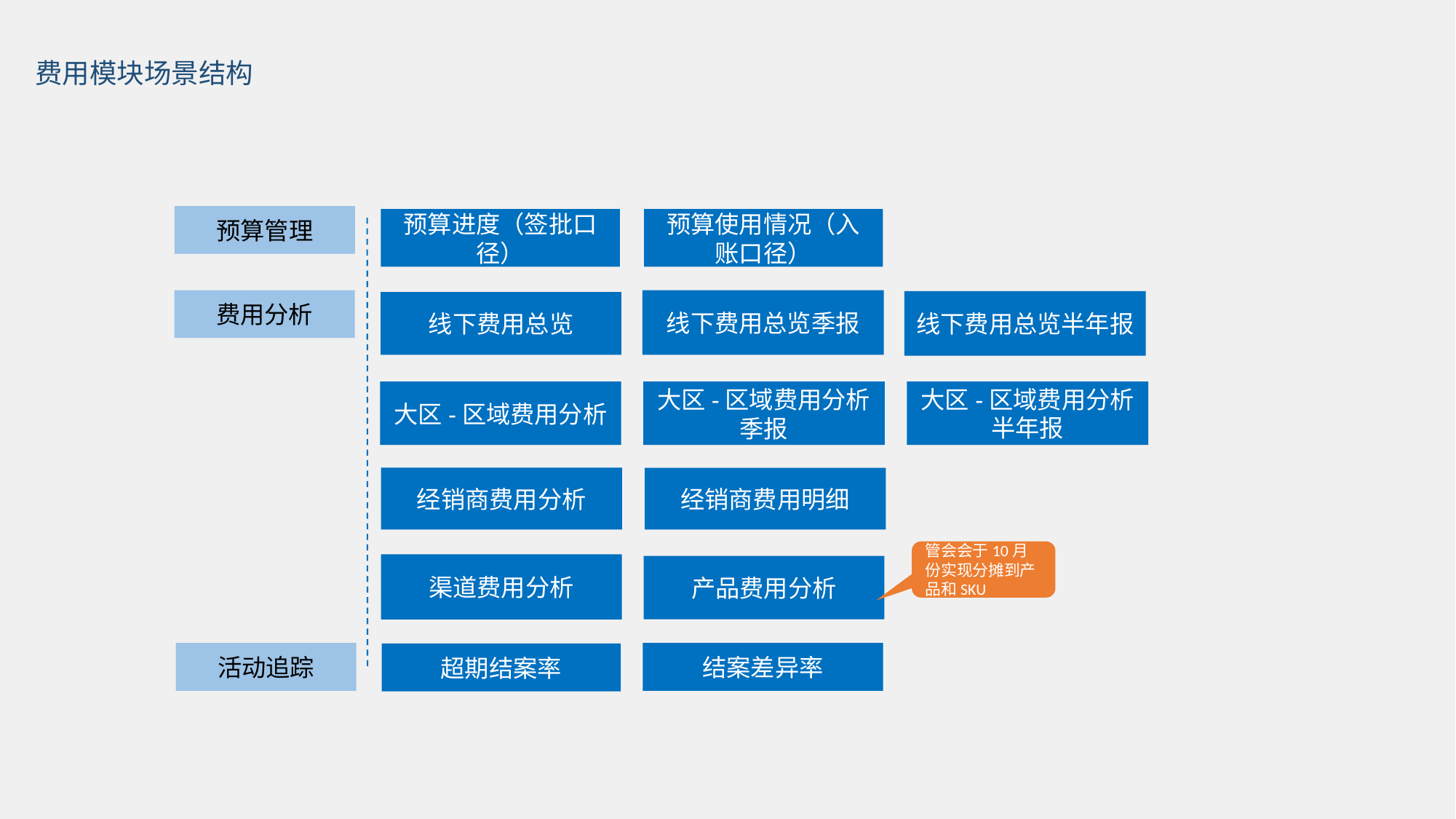

费用模块场景结构
预算管理
预算进度（签批口径）
预算使用情况（入账口径）
线下费用总览季报
费用分析
线下费用总览半年报
线下费用总览
大区-区域费用分析
大区-区域费用分析半年报
大区-区域费用分析季报
经销商费用分析
经销商费用明细
管会会于10月份实现分摊到产品和SKU
渠道费用分析
产品费用分析
活动追踪
结案差异率
超期结案率